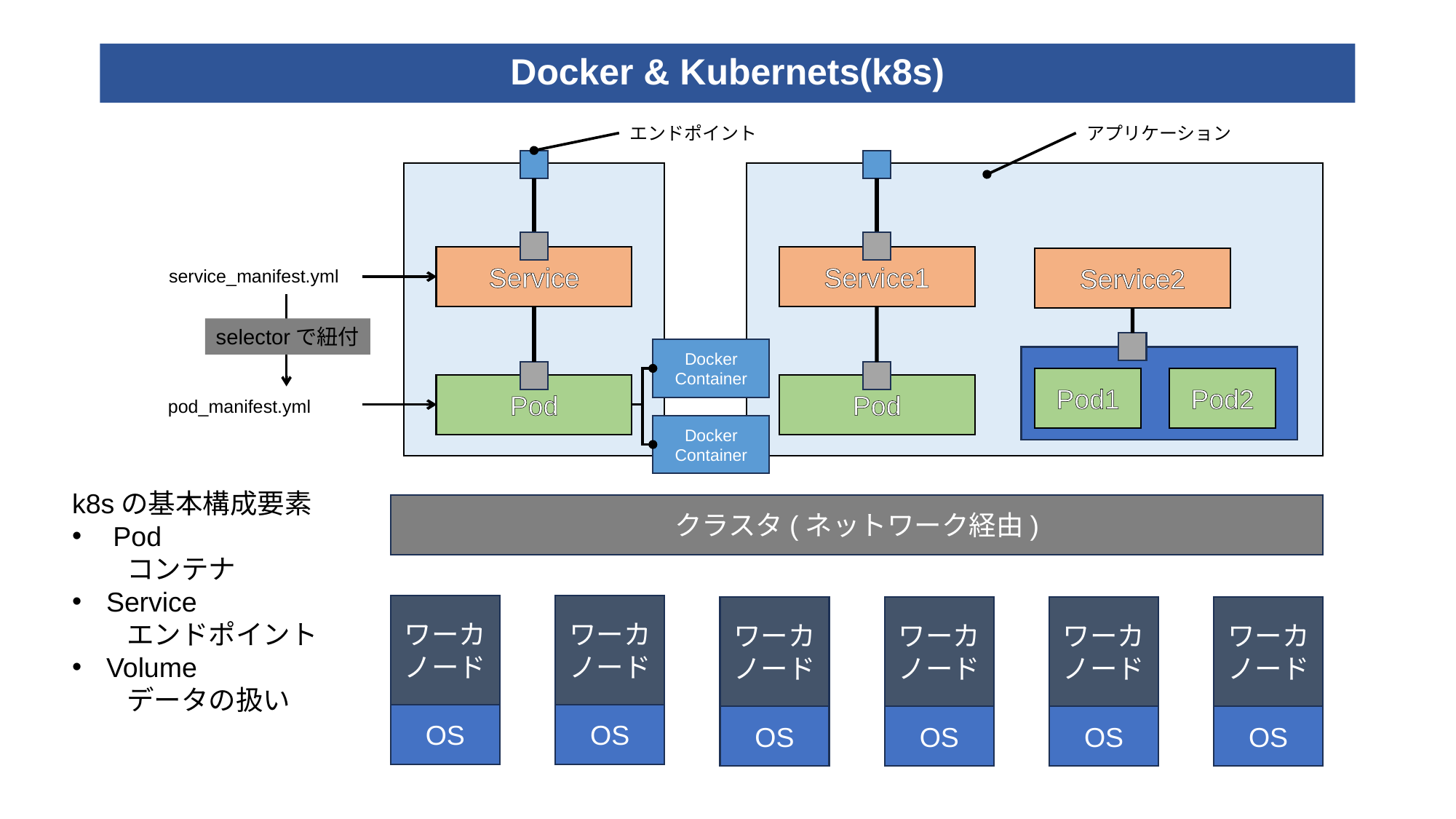

# Docker & Kubernets(k8s)
エンドポイント
アプリケーション

Service
Service1
Service2
service_manifest.yml
selectorで紐付

Docker
Container

Pod1
Pod2
Pod
Pod
pod_manifest.yml
Docker
Container
k8sの基本構成要素
Pod
コンテナ
Service
エンドポイント
Volume
データの扱い
クラスタ(ネットワーク経由)
ワーカノード
OS
ワーカノード
OS
ワーカノード
OS
ワーカノード
OS
ワーカノード
OS
ワーカノード
OS